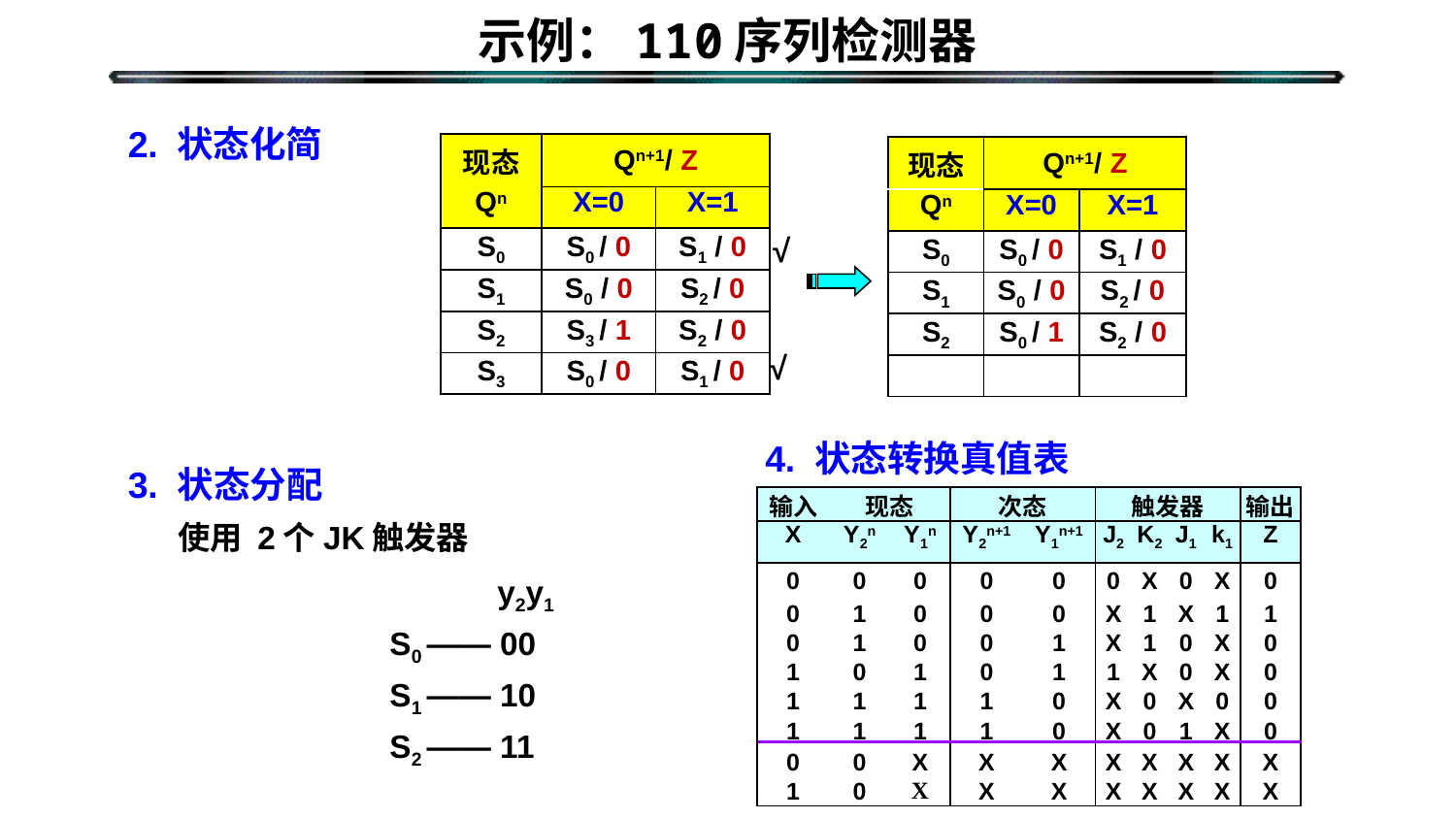

# 示例：110序列检测器
2. 状态化简
| 现态 | Qn+1/ Z |  |
| --- | --- | --- |
| Qn | X=0 | X=1 |
| S0 | S0 / 0 | S1 / 0 |
| S1 | S0 / 0 | S2 / 0 |
| S2 | S3 / 1 | S2 / 0 |
| S3 | S0 / 0 | S1 / 0 |
| 现态 | Qn+1/ Z |  |
| --- | --- | --- |
| Qn | X=0 | X=1 |
| S0 | S0 / 0 | S1 / 0 |
| S1 | S0 / 0 | S2 / 0 |
| S2 | S0 / 1 | S2 / 0 |
|  |  |  |
√

√
4. 状态转换真值表
3. 状态分配
     使用 2个JK触发器
| 输入 | 现态 |  | 次态 |  | 触发器 |  |  |  | 输出 |
| --- | --- | --- | --- | --- | --- | --- | --- | --- | --- |
| X | Y2n | Y1n | Y2n+1 | Y1n+1 | J2 | K2 | J1 | k1 | Z |
| 0 | 0 | 0 | 0 | 0 | 0 | X | 0 | X | 0 |
| 0 | 1 | 0 | 0 | 0 | X | 1 | X | 1 | 1 |
| 0 | 1 | 0 | 0 | 1 | X | 1 | 0 | X | 0 |
| 1 | 0 | 1 | 0 | 1 | 1 | X | 0 | X | 0 |
| 1 | 1 | 1 | 1 | 0 | X | 0 | X | 0 | 0 |
| 1 | 1 | 1 | 1 | 0 | X | 0 | 1 | X | 0 |
| 0 | 0 | X | X | X | X | X | X | X | X |
| 1 | 0 | X | X | X | X | X | X | X | X |
            y2y1
S0 —— 00
S1 —— 10
S2 —— 11
17